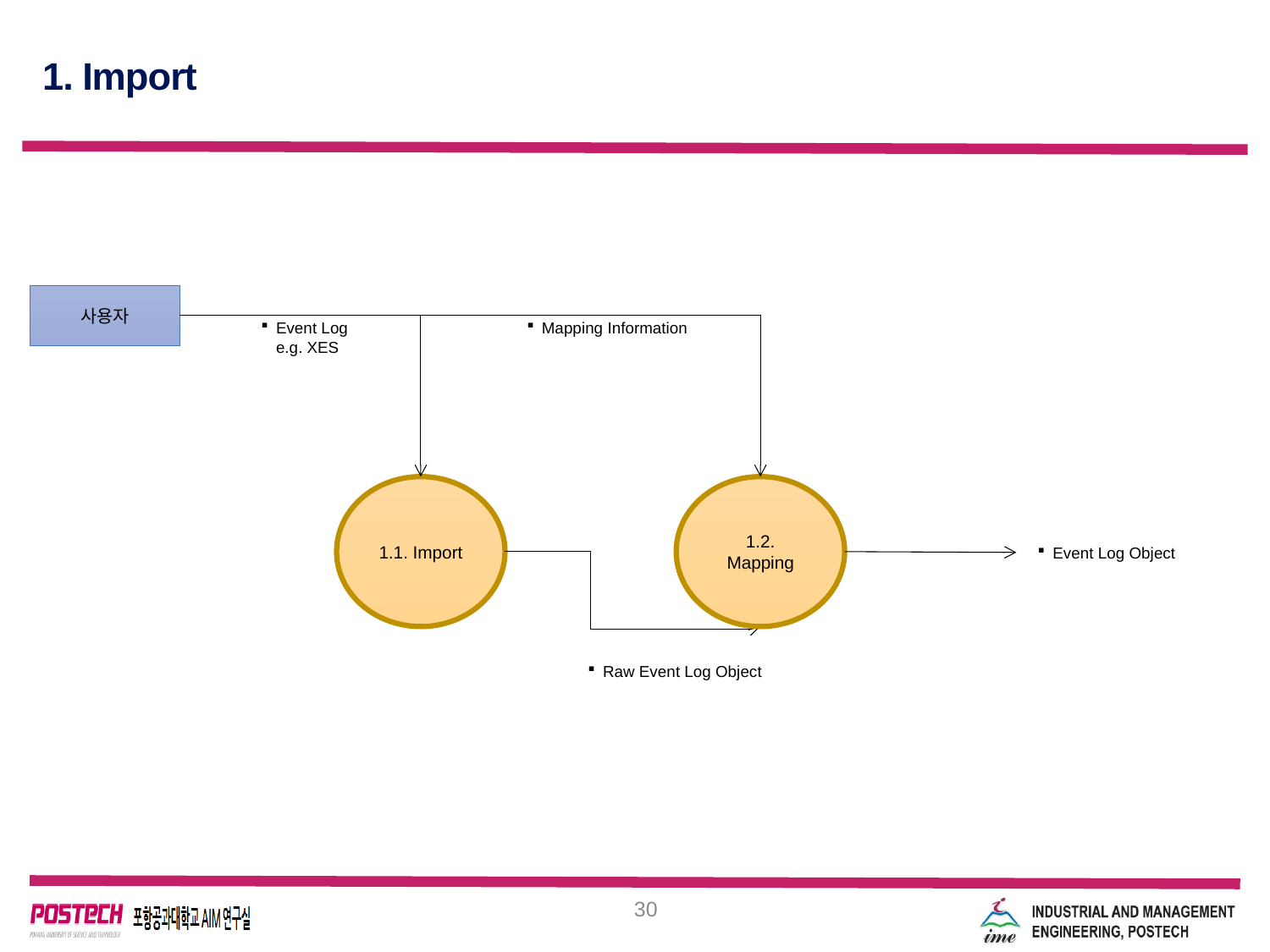

# 1. Import
사용자
Event Log
e.g. XES
Mapping Information
1.1. Import
1.2. Mapping
Event Log Object
Raw Event Log Object
30